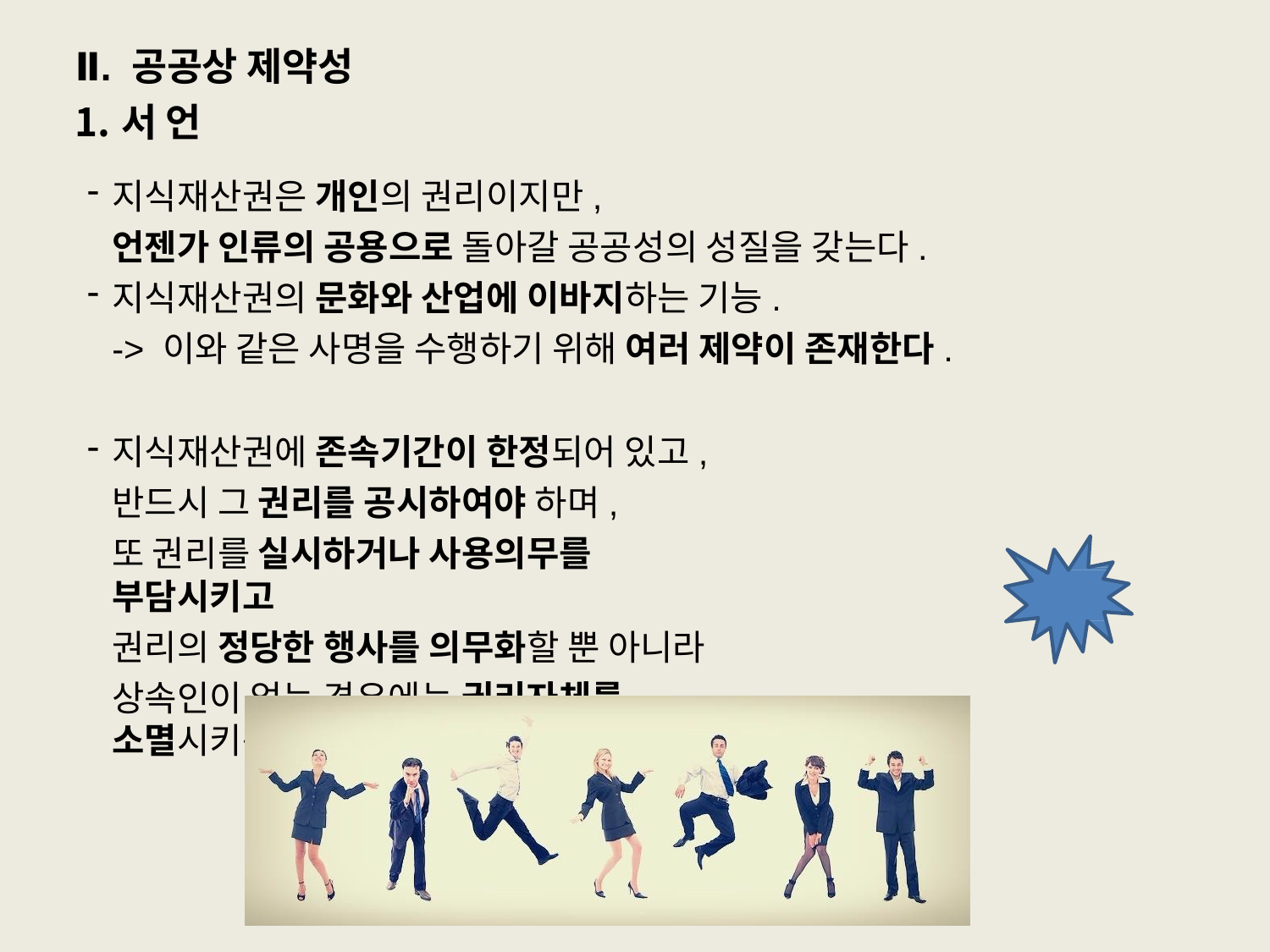

# Ⅱ. 공공상 제약성
서 언
지식재산권은 개인의 권리이지만,
언젠가 인류의 공용으로 돌아갈 공공성의 성질을 갖는다.
지식재산권의 문화와 산업에 이바지하는 기능.
-> 이와 같은 사명을 수행하기 위해 여러 제약이 존재한다.

지식재산권에 존속기간이 한정되어 있고,  반드시 그 권리를 공시하여야 하며,
또 권리를 실시하거나 사용의무를 부담시키고
권리의 정당한 행사를 의무화할 뿐 아니라
상속인이 없는 경우에는 권리자체를 소멸시키는 제약